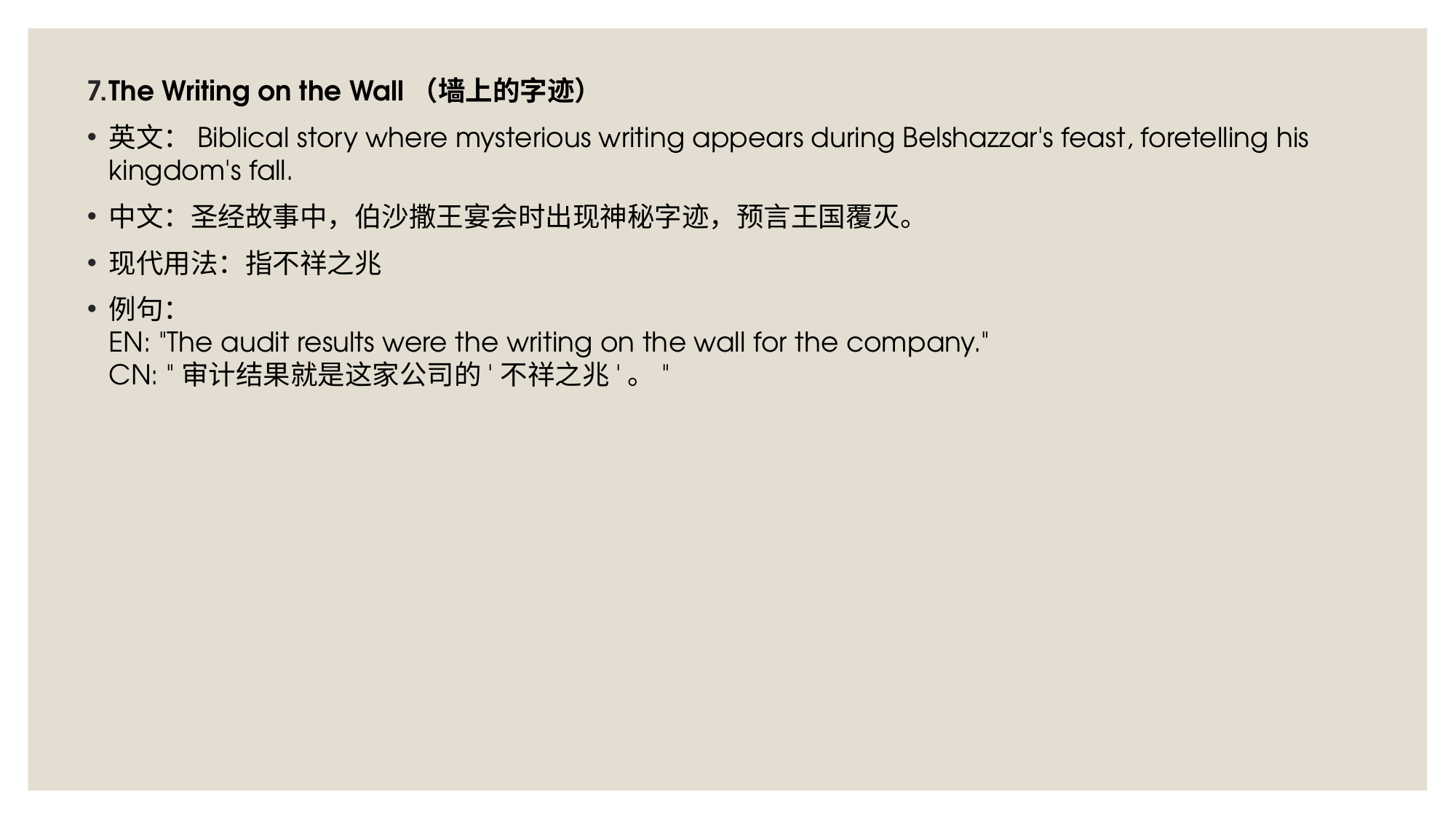

The Writing on the Wall（墙上的字迹）
英文：Biblical story where mysterious writing appears during Belshazzar's feast, foretelling his kingdom's fall.
中文：圣经故事中，伯沙撒王宴会时出现神秘字迹，预言王国覆灭。
现代用法：指不祥之兆
例句：
EN: "The audit results were the writing on the wall for the company."
CN: "审计结果就是这家公司的'不祥之兆'。"

#